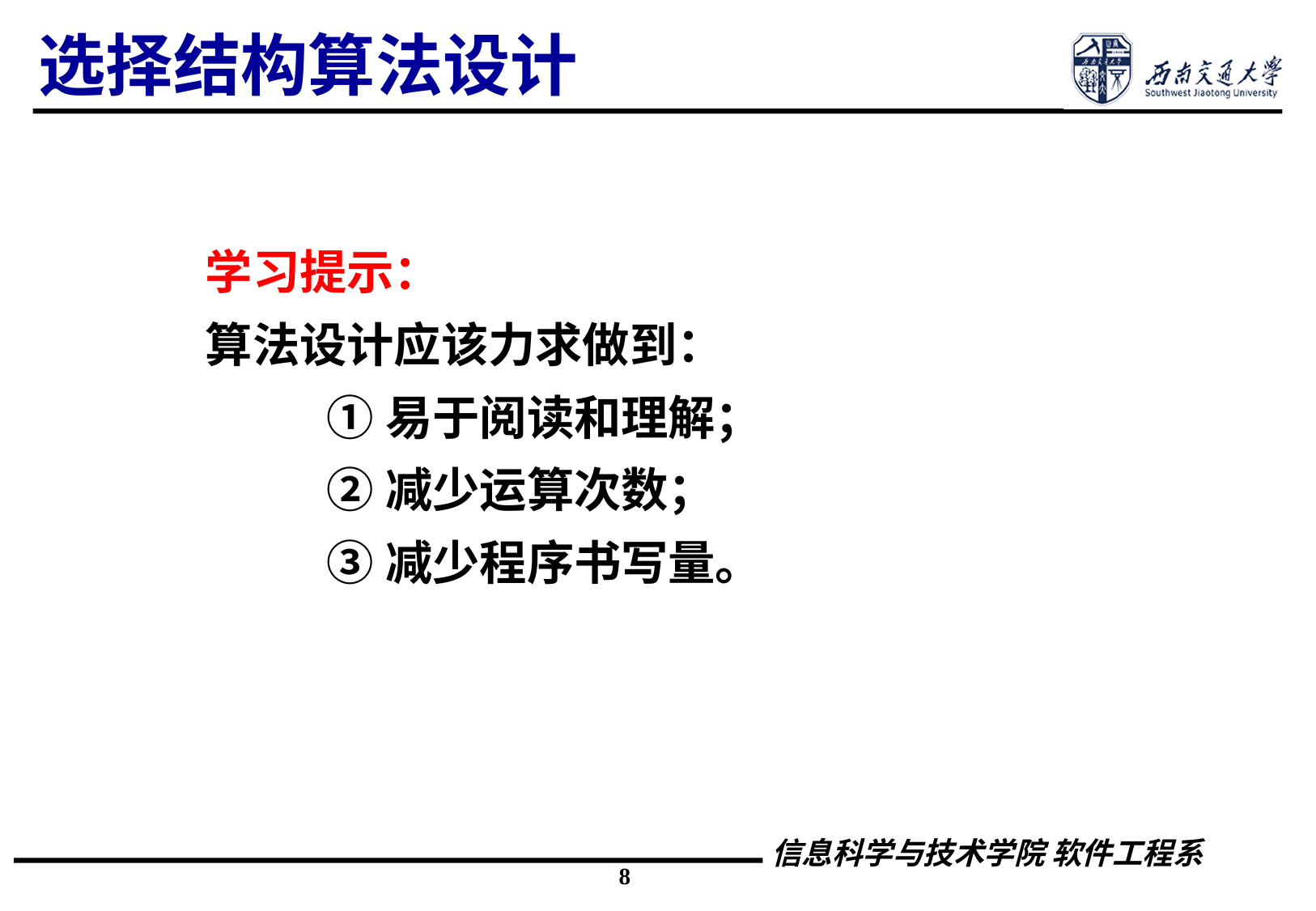

# 选择结构算法设计
学习提示：
算法设计应该力求做到：
	①易于阅读和理解；
	②减少运算次数；
	③减少程序书写量。

8